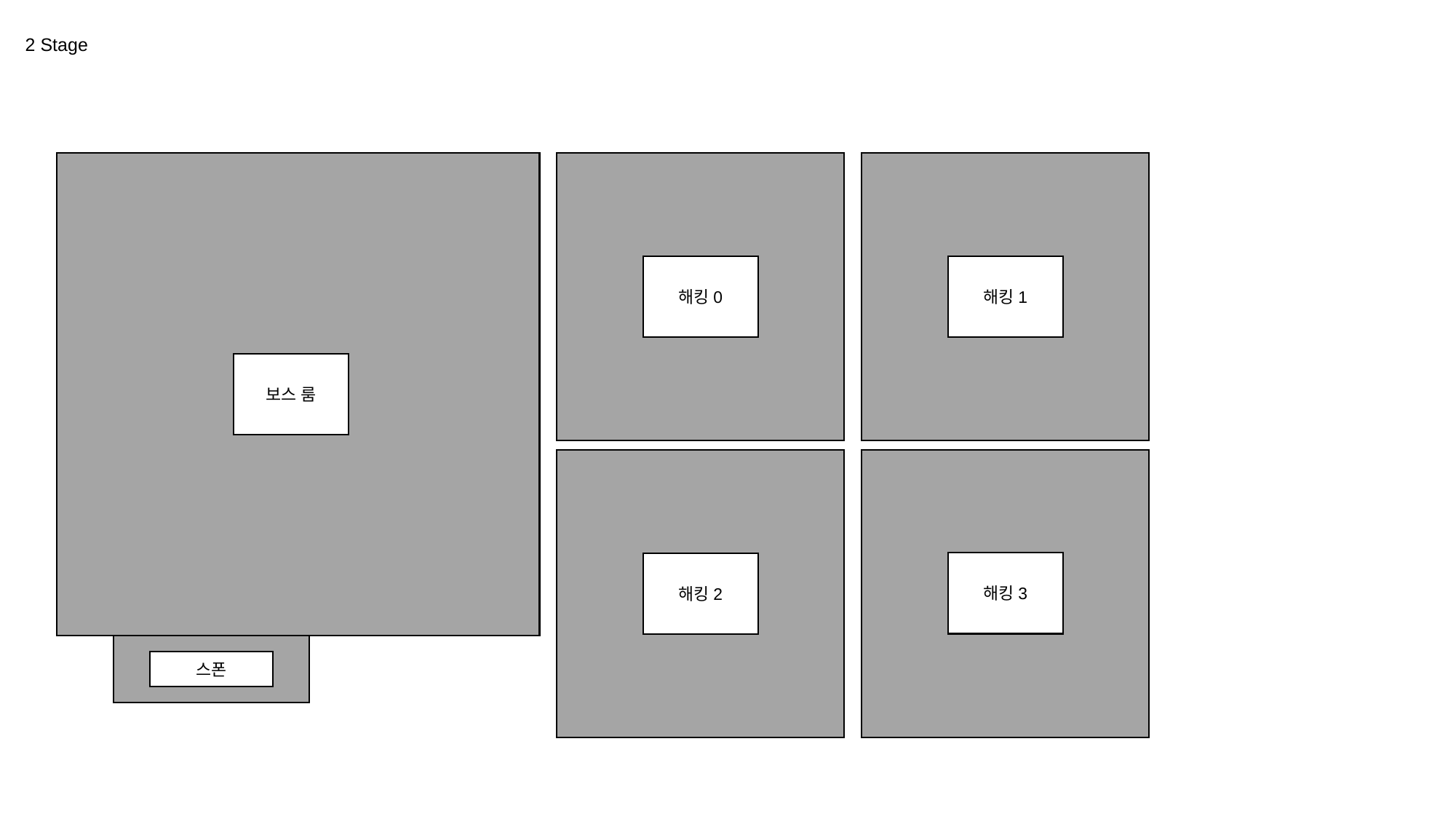

2 Stage

해킹1
해킹0
보스 룸

해킹3
해킹2

스폰